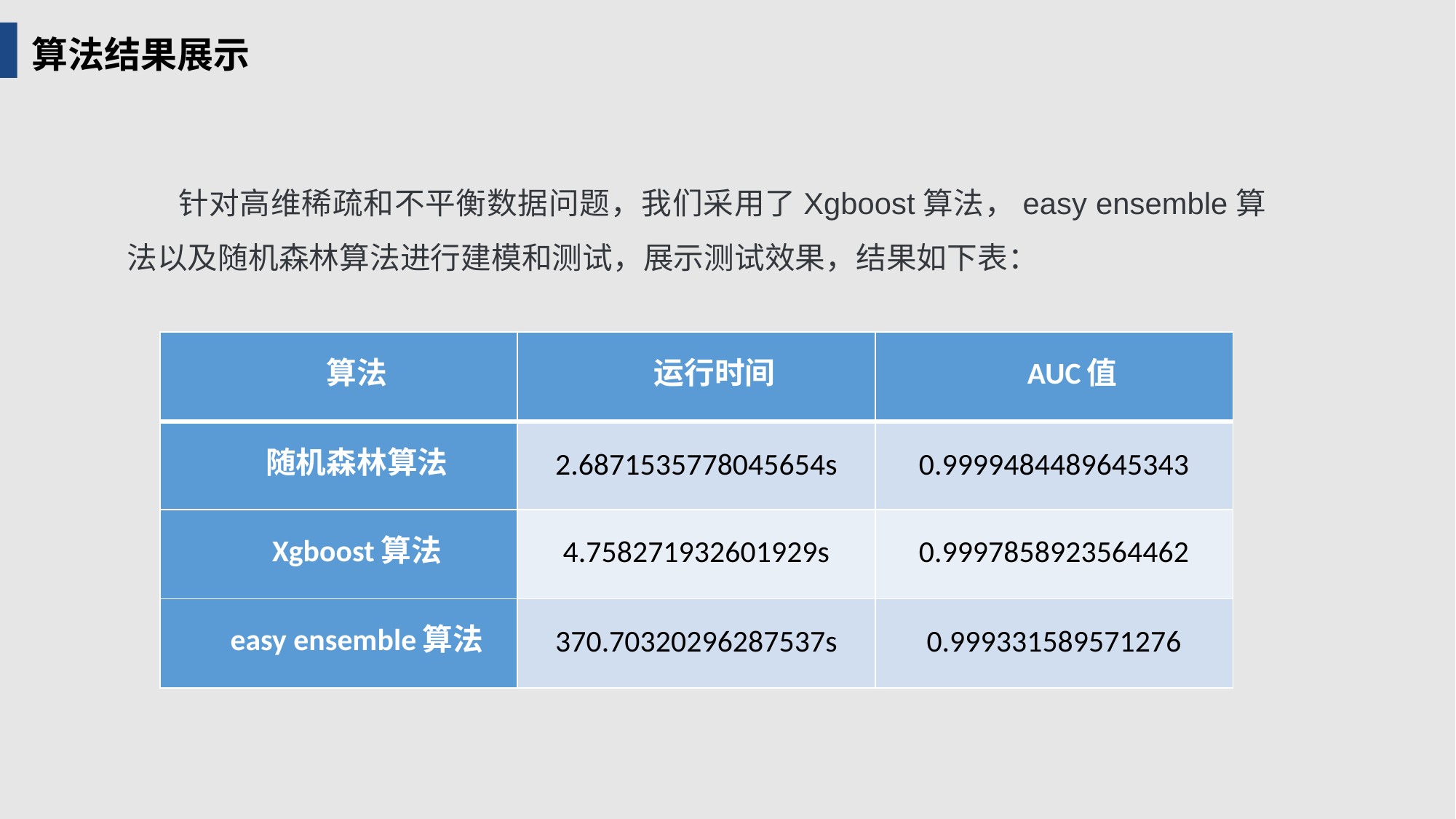

算法结果展示
 针对高维稀疏和不平衡数据问题，我们采用了Xgboost算法，easy ensemble算法以及随机森林算法进行建模和测试，展示测试效果，结果如下表：
| 算法 | 运行时间 | AUC值 |
| --- | --- | --- |
| 随机森林算法 | 2.6871535778045654s | 0.9999484489645343 |
| Xgboost算法 | 4.758271932601929s | 0.9997858923564462 |
| easy ensemble算法 | 370.70320296287537s | 0.999331589571276 |